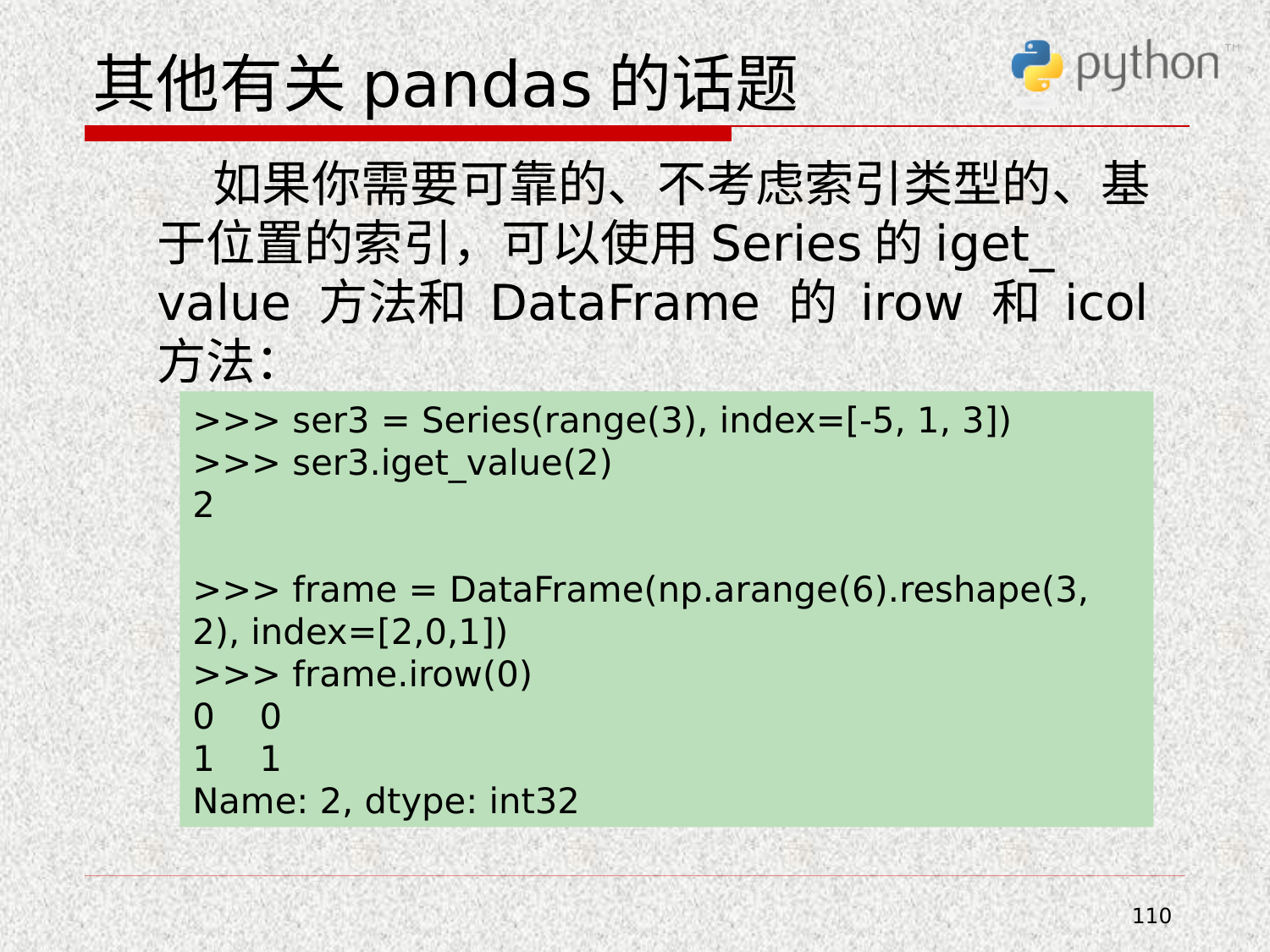

# 其他有关pandas的话题
          如果你需要可靠的、不考虑索引类型的、基于位置的索引，可以使用Series的iget_ value 方法和 DataFrame 的 irow 和 icol 方法：
>>> ser3 = Series(range(3), index=[-5, 1, 3])
>>> ser3.iget_value(2)
2

>>> frame = DataFrame(np.arange(6).reshape(3, 2), index=[2,0,1])
>>> frame.irow(0)
0    0
1    1
Name: 2, dtype: int32
110